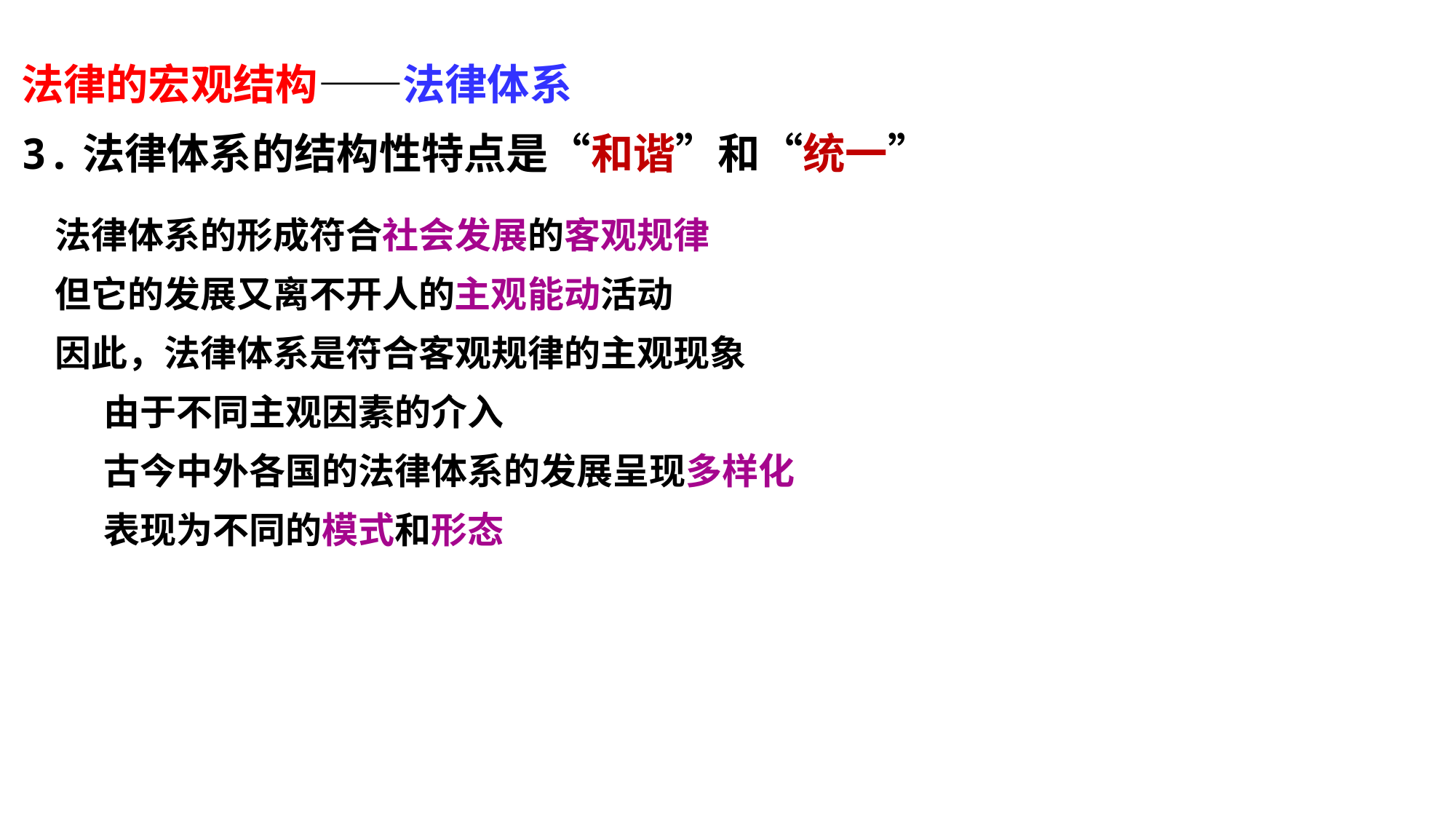

法律的宏观结构——法律体系
3.法律体系的结构性特点是“和谐”和“统一”

   法律体系的形成符合社会发展的客观规律
   但它的发展又离不开人的主观能动活动
   因此，法律体系是符合客观规律的主观现象
         由于不同主观因素的介入
         古今中外各国的法律体系的发展呈现多样化
         表现为不同的模式和形态